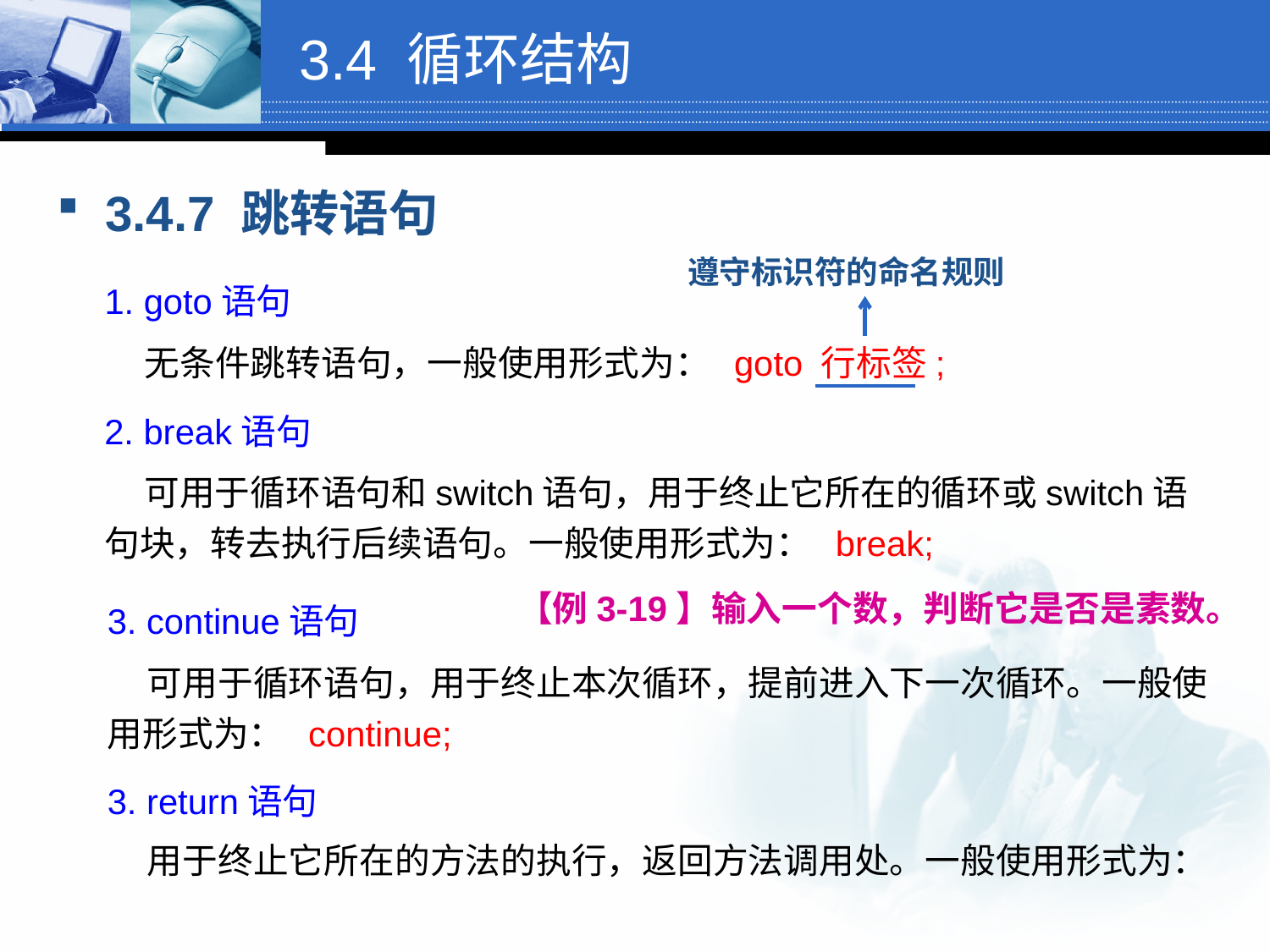

3.4 循环结构
3.4.7 跳转语句
遵守标识符的命名规则
1. goto语句
    无条件跳转语句，一般使用形式为：  goto 行标签;
2. break语句
    可用于循环语句和switch语句，用于终止它所在的循环或switch语句块，转去执行后续语句。一般使用形式为：  break;
3. continue语句
    可用于循环语句，用于终止本次循环，提前进入下一次循环。一般使用形式为：  continue;
【例3-19】输入一个数，判断它是否是素数。
3. return语句
    用于终止它所在的方法的执行，返回方法调用处。一般使用形式为：
     return 表达式;